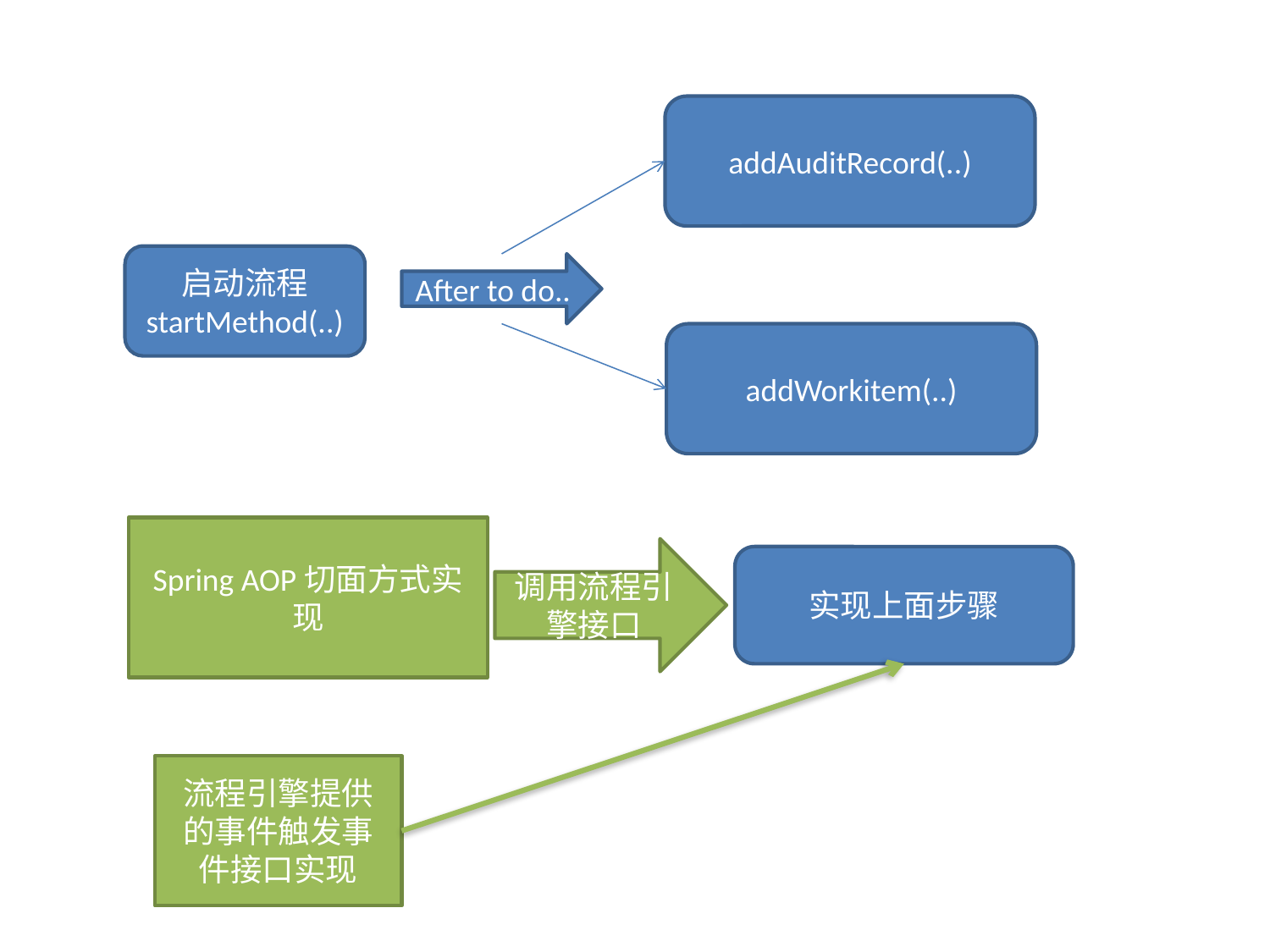

addAuditRecord(..)
启动流程
startMethod(..)
After to do..
addWorkitem(..)
Spring AOP切面方式实现
调用流程引擎接口
实现上面步骤
流程引擎提供的事件触发事件接口实现